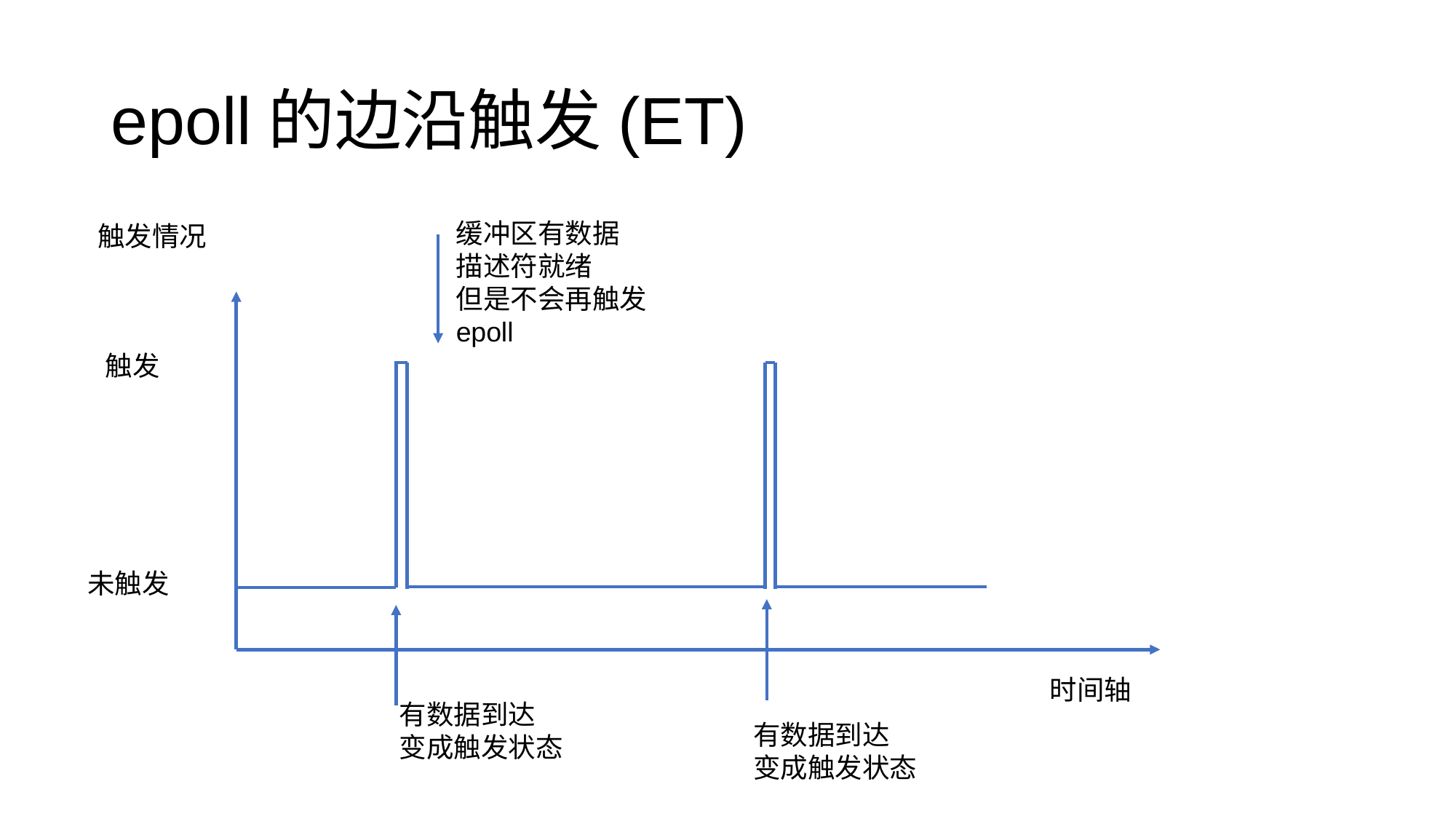

# epoll的边沿触发(ET)
缓冲区有数据
描述符就绪
但是不会再触发epoll

触发情况
触发
未触发
时间轴
有数据到达
变成触发状态
有数据到达
变成触发状态